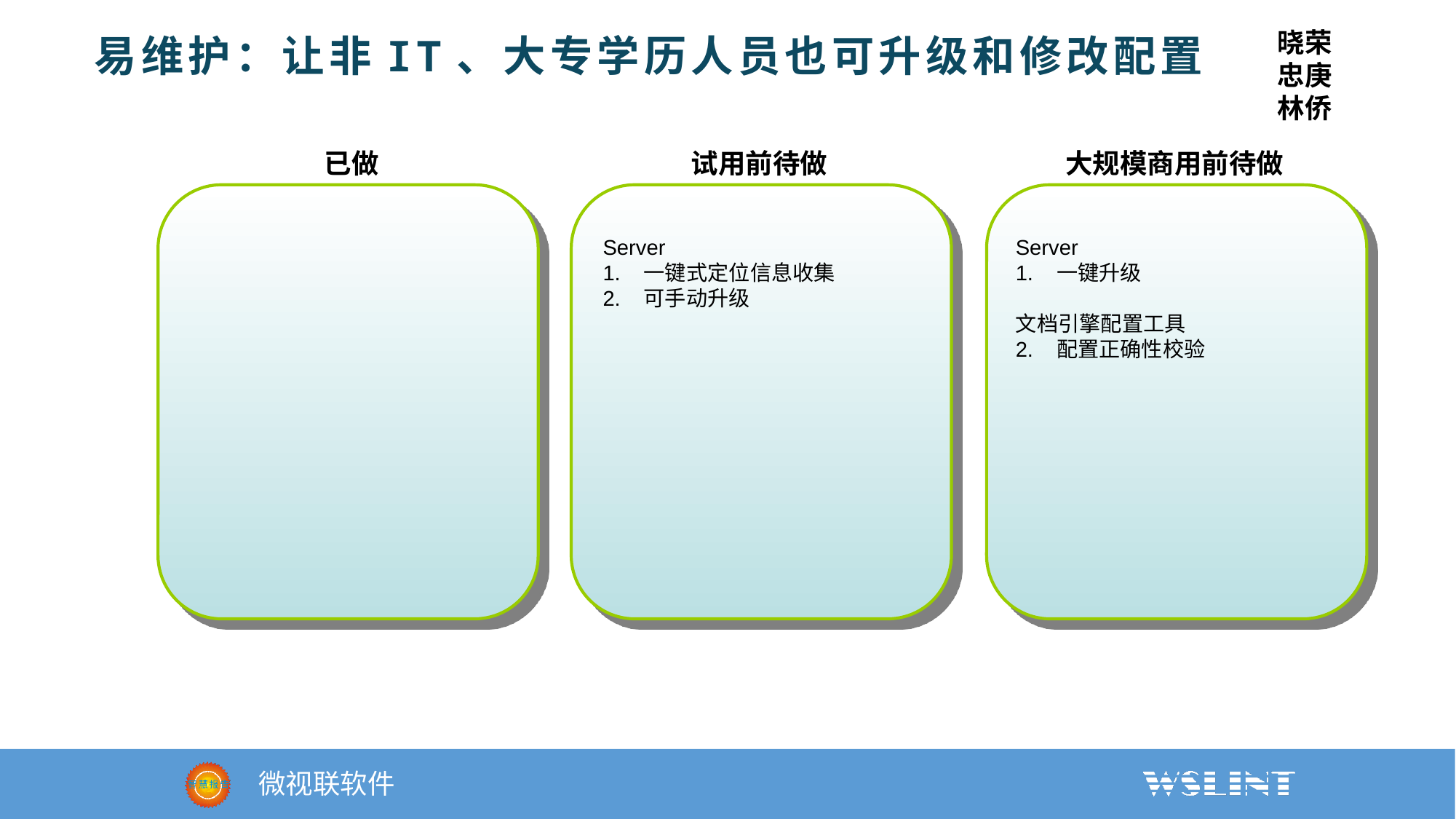

晓荣
忠庚
林侨
易维护：让非IT、大专学历人员也可升级和修改配置
已做
试用前待做
大规模商用前待做

Server
一键式定位信息收集
可手动升级

Server
一键升级

文档引擎配置工具
配置正确性校验